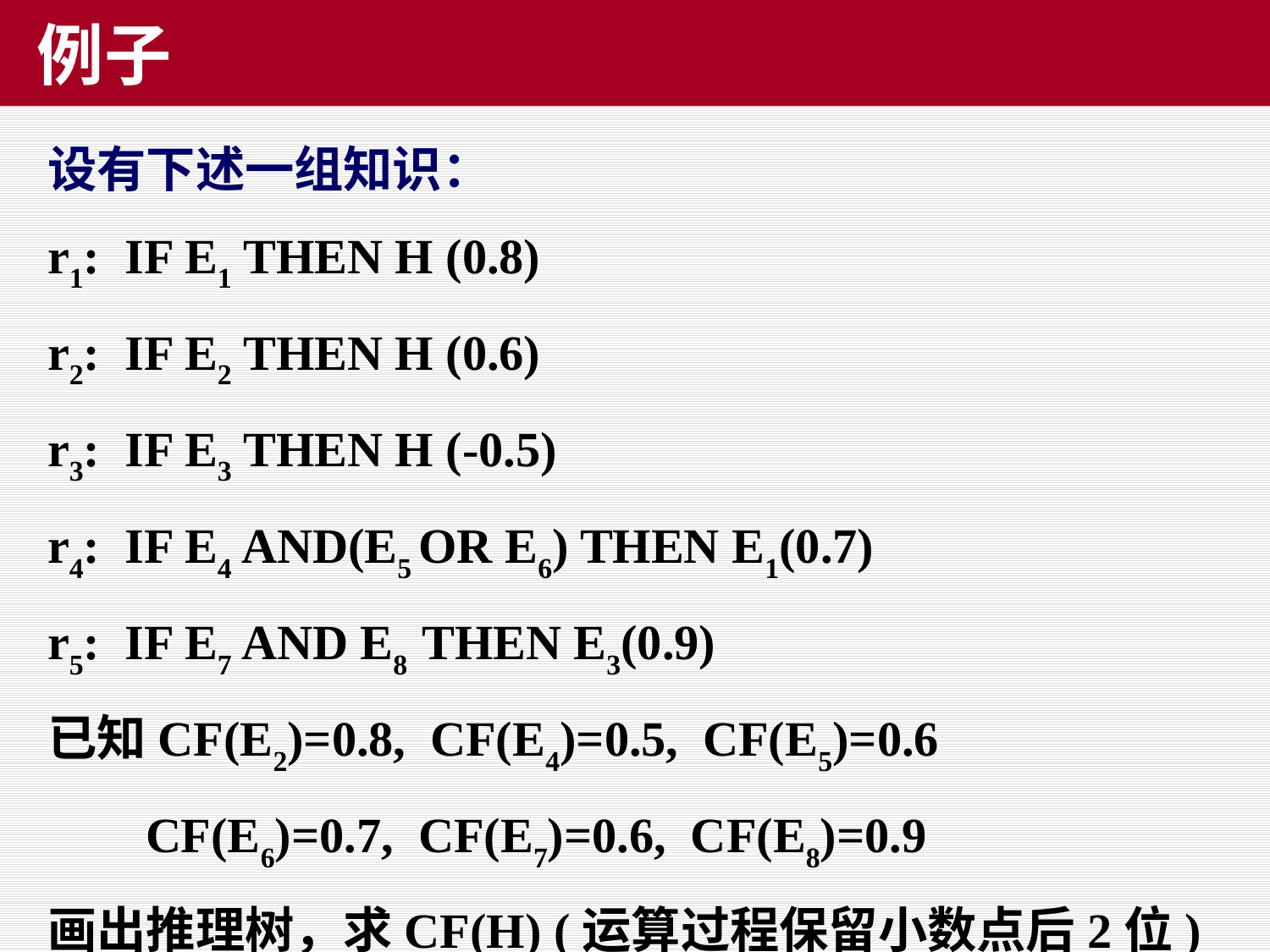

# 例子
设有下述一组知识：
r1:  IF E1 THEN H (0.8)
r2:  IF E2 THEN H (0.6)
r3:  IF E3 THEN H (-0.5)
r4:  IF E4 AND(E5 OR E6) THEN E1(0.7)
r5:  IF E7 AND E8  THEN E3(0.9)
已知CF(E2)=0.8,  CF(E4)=0.5,  CF(E5)=0.6
        CF(E6)=0.7,  CF(E7)=0.6,  CF(E8)=0.9
画出推理树，求CF(H) (运算过程保留小数点后2位)